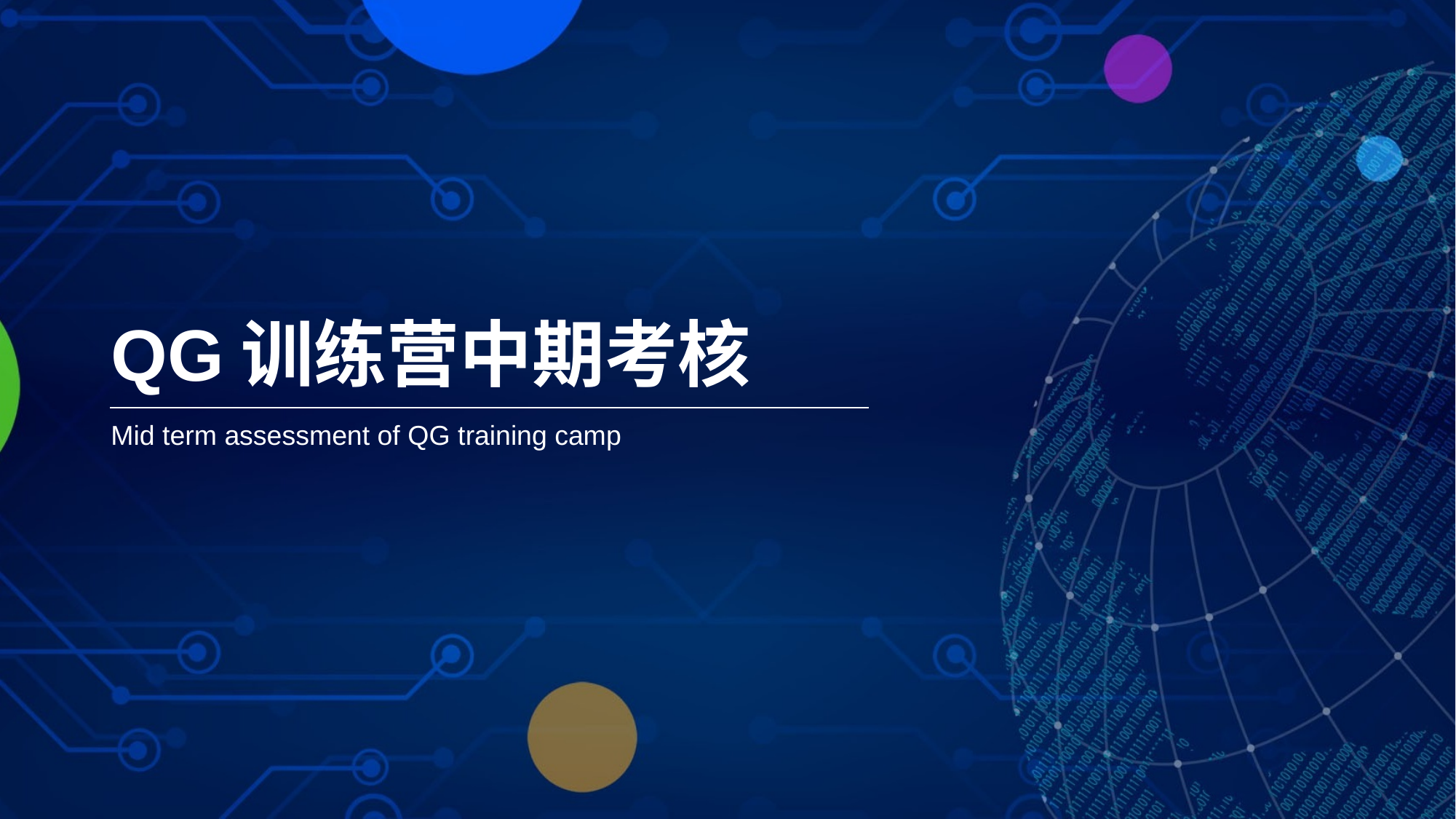

# QG训练营中期考核
Mid term assessment of QG training camp